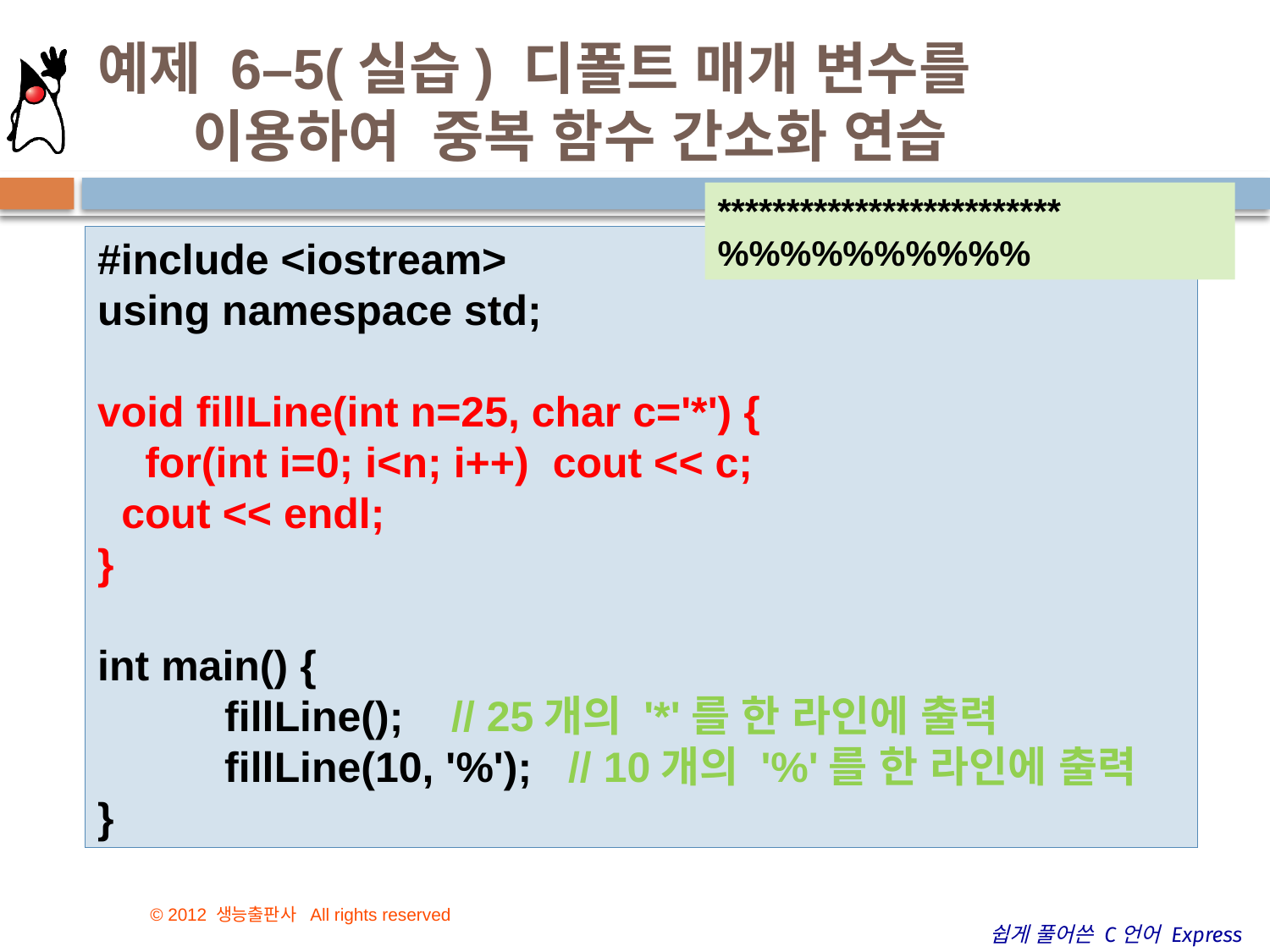

# 예제 6–5(실습) 디폴트 매개 변수를 이용하여  중복 함수 간소화 연습
40
*************************
%%%%%%%%%%
#include <iostream>
using namespace std;

void fillLine(int n=25, char c='*') {
    for(int i=0; i<n; i++)  cout << c;
  cout << endl;
}

int main() {
	fillLine();    // 25개의 '*'를 한 라인에 출력
	fillLine(10, '%');   // 10개의 '%'를 한 라인에 출력
}